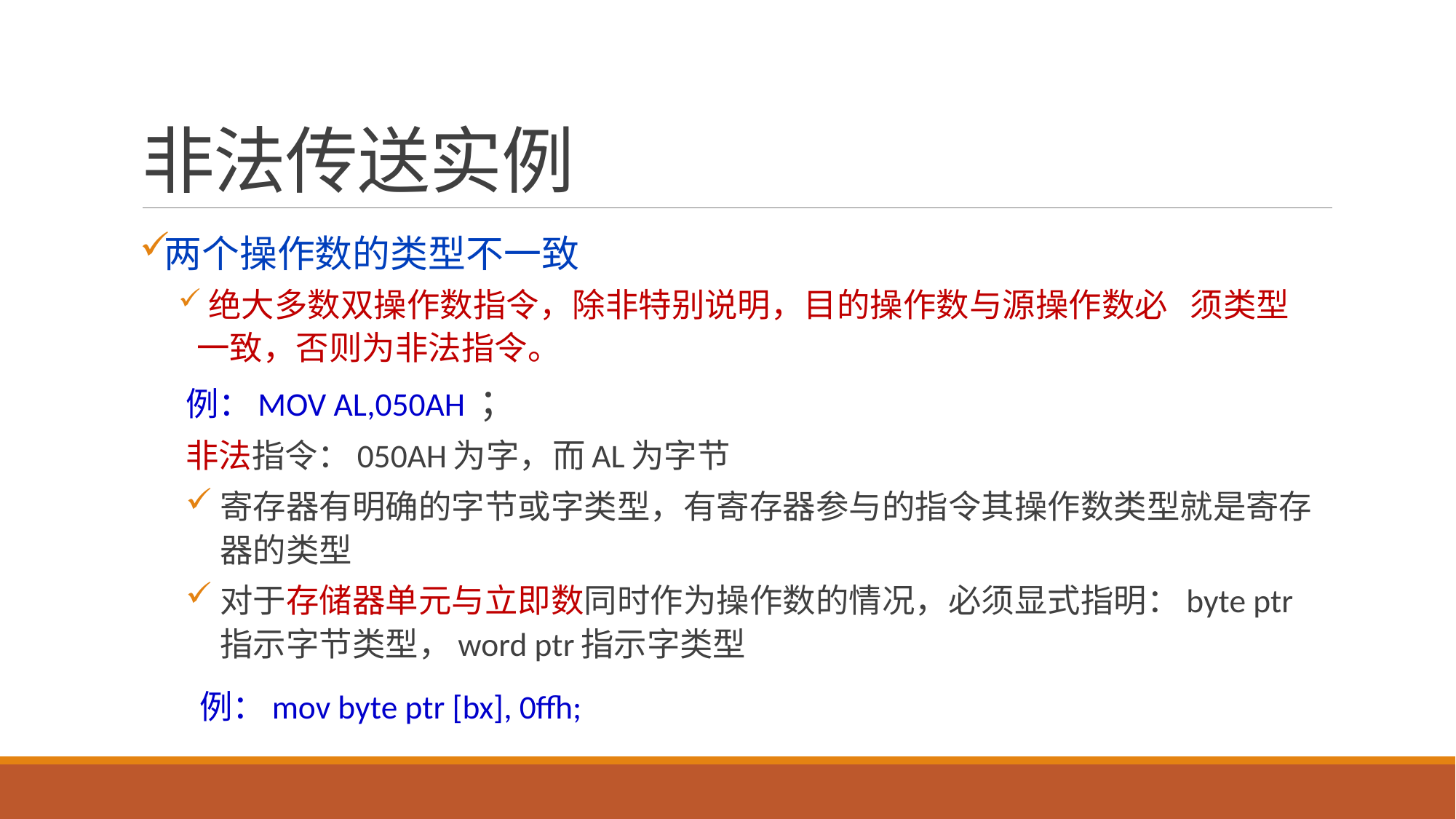

# 非法传送实例
两个操作数的类型不一致
 绝大多数双操作数指令，除非特别说明，目的操作数与源操作数必   须类型一致，否则为非法指令。
例：MOV AL,050AH ；
非法指令：050AH为字，而AL为字节
寄存器有明确的字节或字类型，有寄存器参与的指令其操作数类型就是寄存器的类型
对于存储器单元与立即数同时作为操作数的情况，必须显式指明：byte ptr指示字节类型，word ptr指示字类型
      例：mov byte ptr [bx], 0ffh;